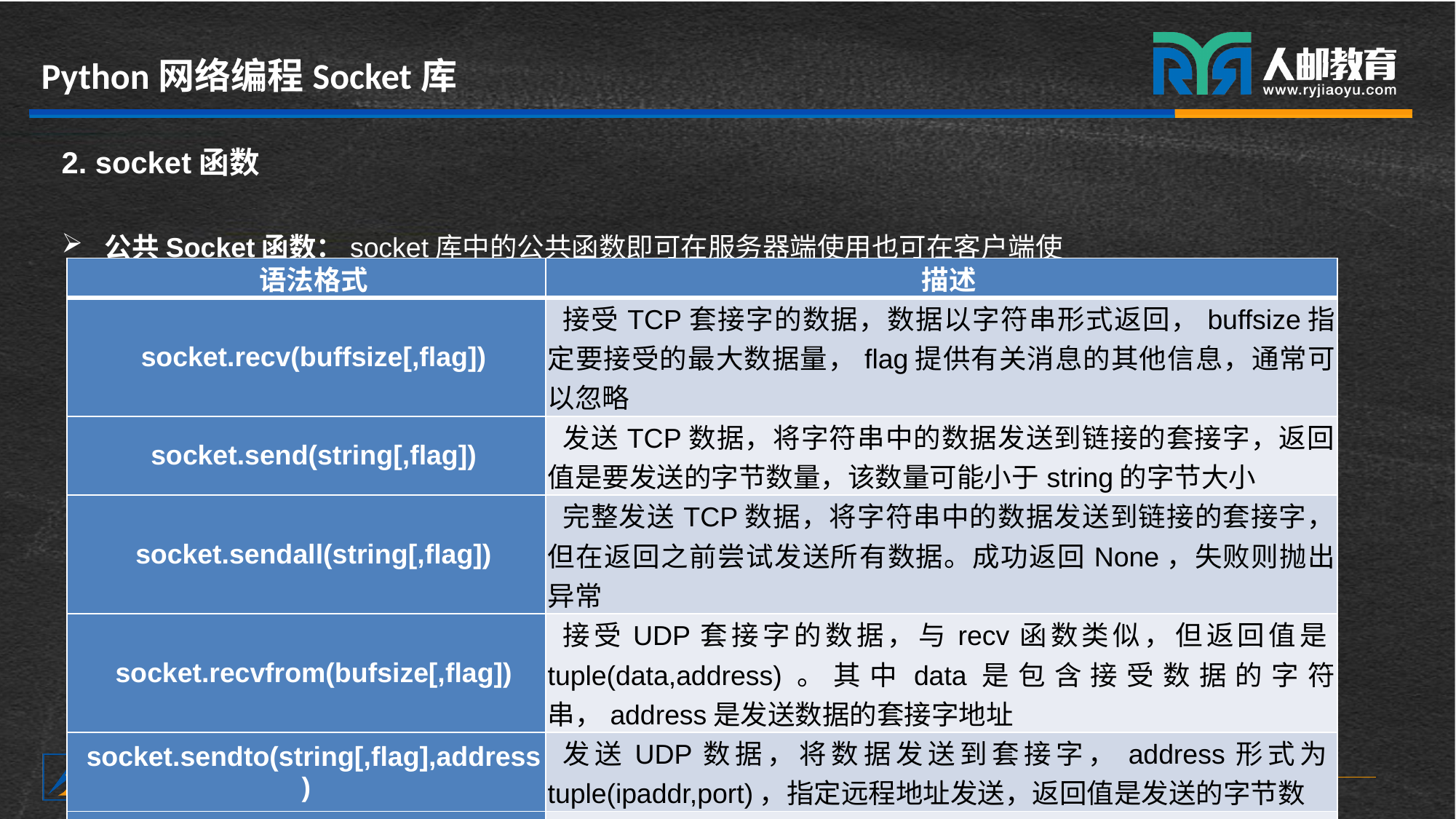

# Python网络编程Socket库
2. socket函数
公共Socket函数：socket库中的公共函数即可在服务器端使用也可在客户端使用，为通用函数。

| 语法格式 | 描述 |
| --- | --- |
| socket.recv(buffsize[,flag]) | 接受TCP套接字的数据，数据以字符串形式返回，buffsize指定要接受的最大数据量，flag提供有关消息的其他信息，通常可以忽略 |
| socket.send(string[,flag]) | 发送TCP数据，将字符串中的数据发送到链接的套接字，返回值是要发送的字节数量，该数量可能小于string的字节大小 |
| socket.sendall(string[,flag]) | 完整发送TCP数据，将字符串中的数据发送到链接的套接字，但在返回之前尝试发送所有数据。成功返回None，失败则抛出异常 |
| socket.recvfrom(bufsize[,flag]) | 接受UDP套接字的数据，与recv函数类似，但返回值是tuple(data,address)。其中data是包含接受数据的字符串，address是发送数据的套接字地址 |
| socket.sendto(string[,flag],address) | 发送UDP数据，将数据发送到套接字，address形式为tuple(ipaddr,port)，指定远程地址发送，返回值是发送的字节数 |
| socket.close() | 关闭套接字 |